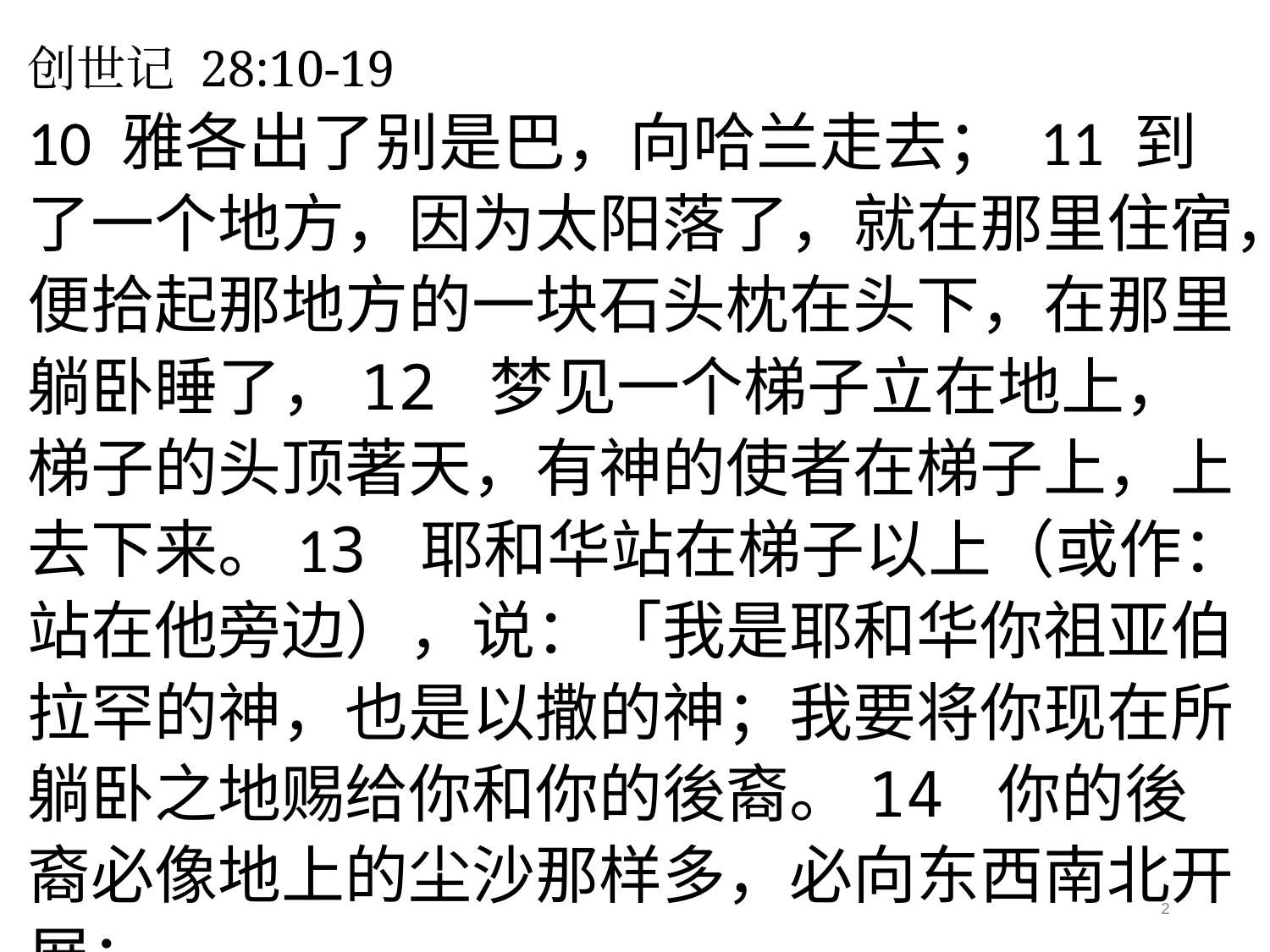

创世记 28:10-19
10 雅各出了别是巴，向哈兰走去； 11 到了一个地方，因为太阳落了，就在那里住宿，便拾起那地方的一块石头枕在头下，在那里躺卧睡了，12 梦见一个梯子立在地上，梯子的头顶著天，有神的使者在梯子上，上去下来。13 耶和华站在梯子以上（或作：站在他旁边），说：「我是耶和华你祖亚伯拉罕的神，也是以撒的神；我要将你现在所躺卧之地赐给你和你的後裔。14 你的後裔必像地上的尘沙那样多，必向东西南北开展；
2